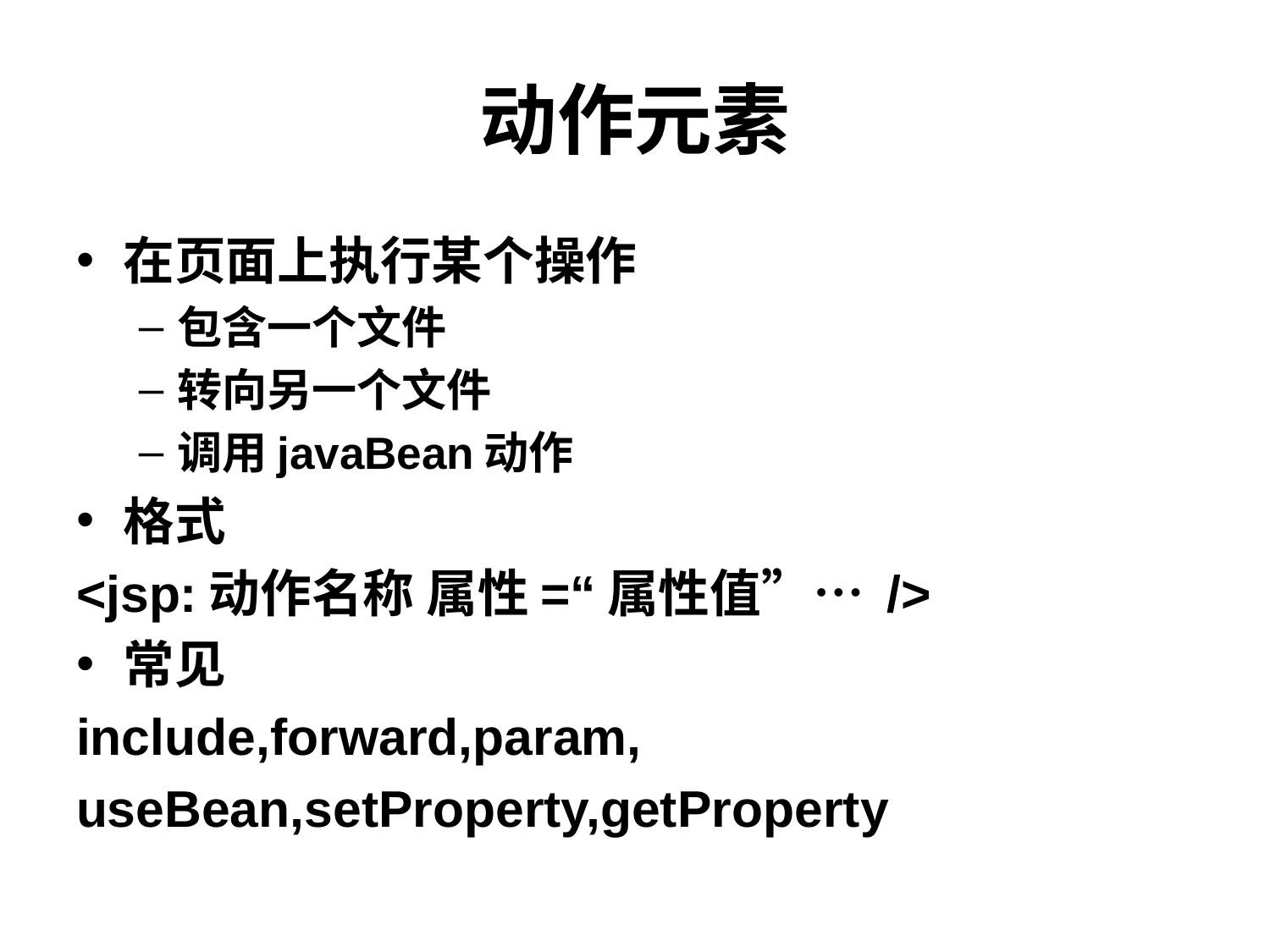

# 动作元素
在页面上执行某个操作
包含一个文件
转向另一个文件
调用javaBean动作
格式
<jsp:动作名称 属性=“属性值”… />
常见
include,forward,param,
useBean,setProperty,getProperty